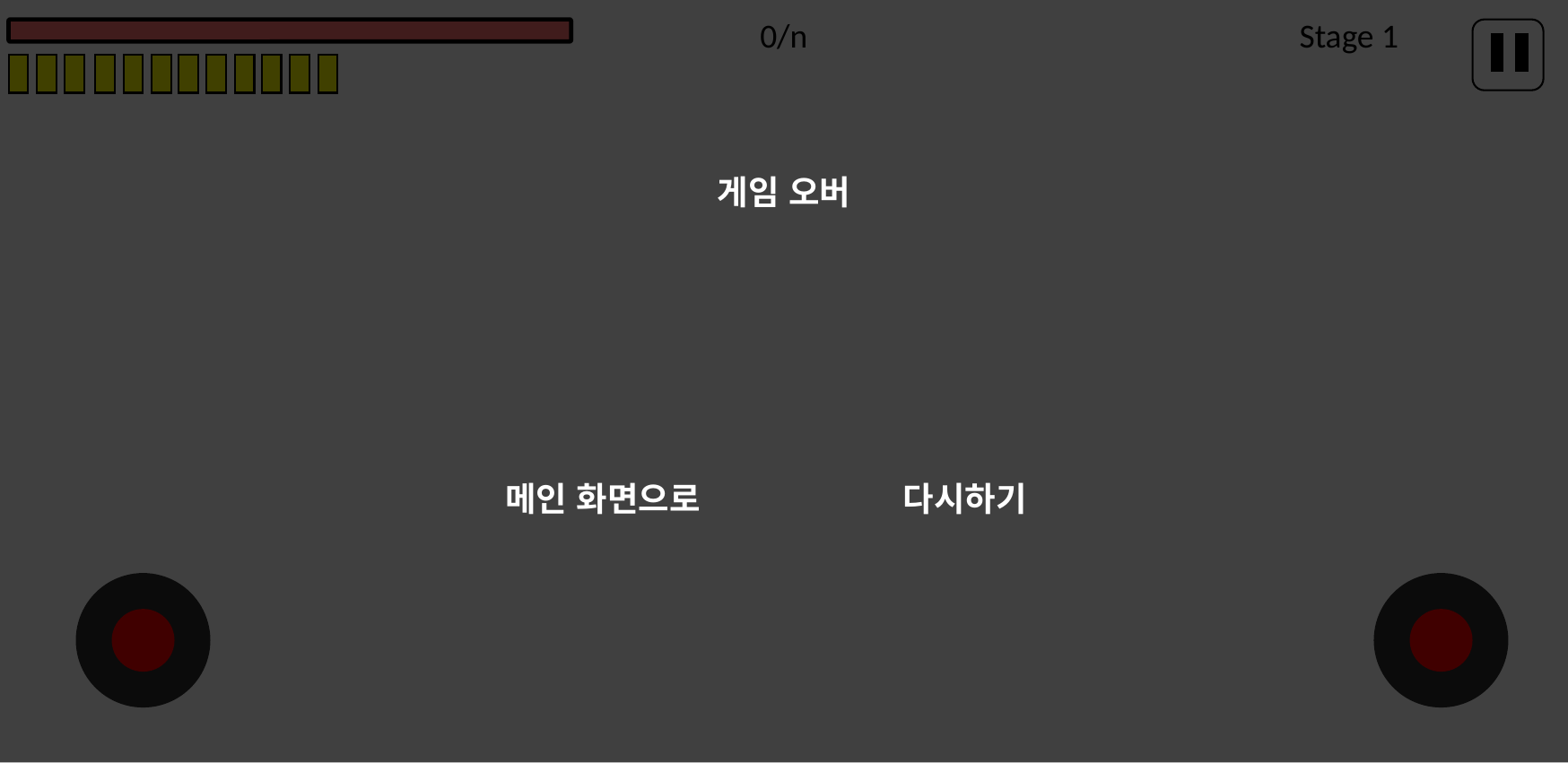

0/n
Stage 1

게임 오버
메인 화면으로
다시하기